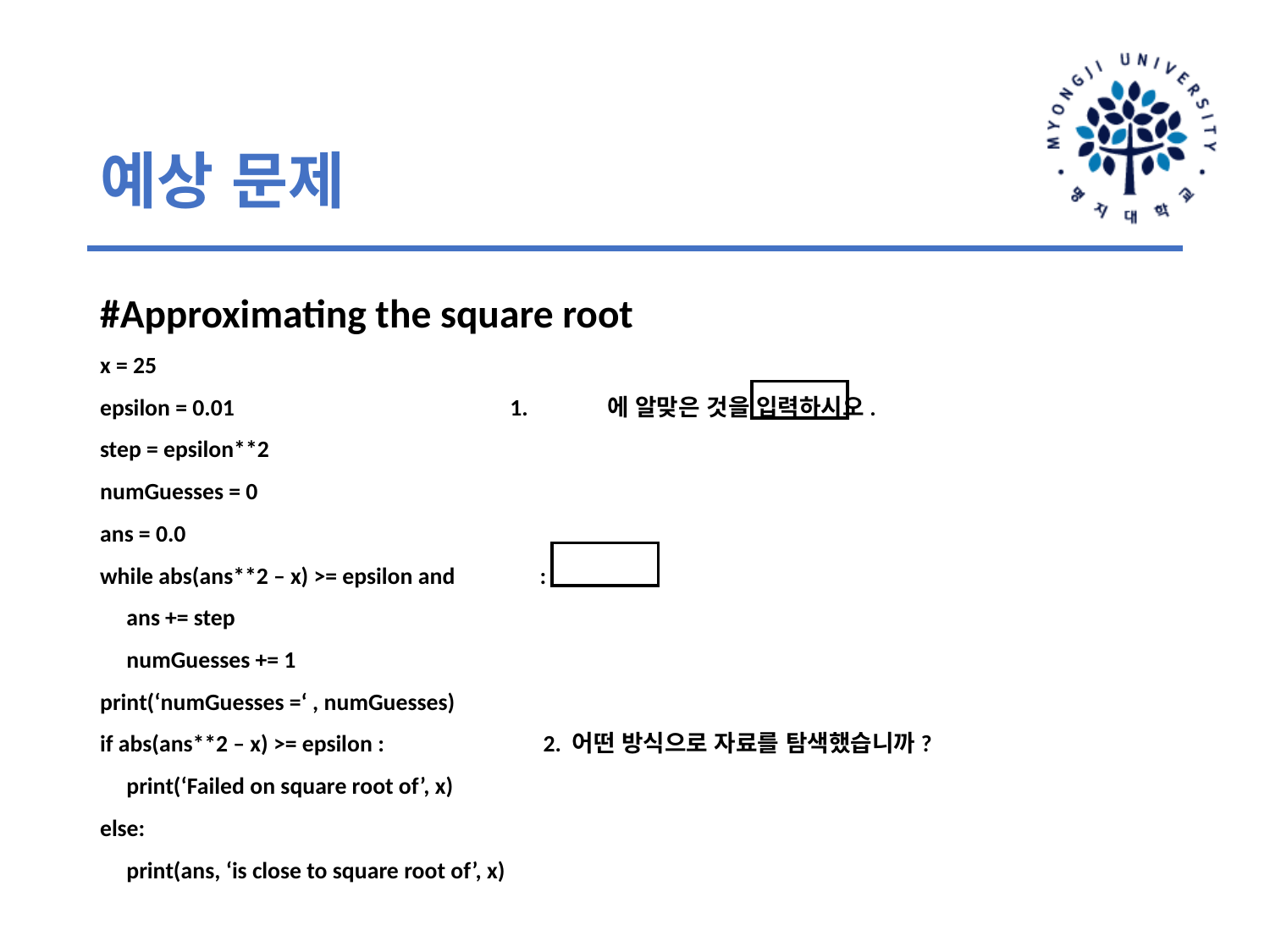

# 예상 문제

#Approximating the square root
x = 25
epsilon = 0.01                                                    1.              에 알맞은 것을 입력하시오.
step = epsilon**2
numGuesses = 0
ans = 0.0
while abs(ans**2 – x) >= epsilon and                :
     ans += step
     numGuesses += 1
print(‘numGuesses =‘ , numGuesses)
if abs(ans**2 – x) >= epsilon :                              2. 어떤 방식으로 자료를 탐색했습니까?
     print(‘Failed on square root of’, x)
else:
     print(ans, ‘is close to square root of’, x)